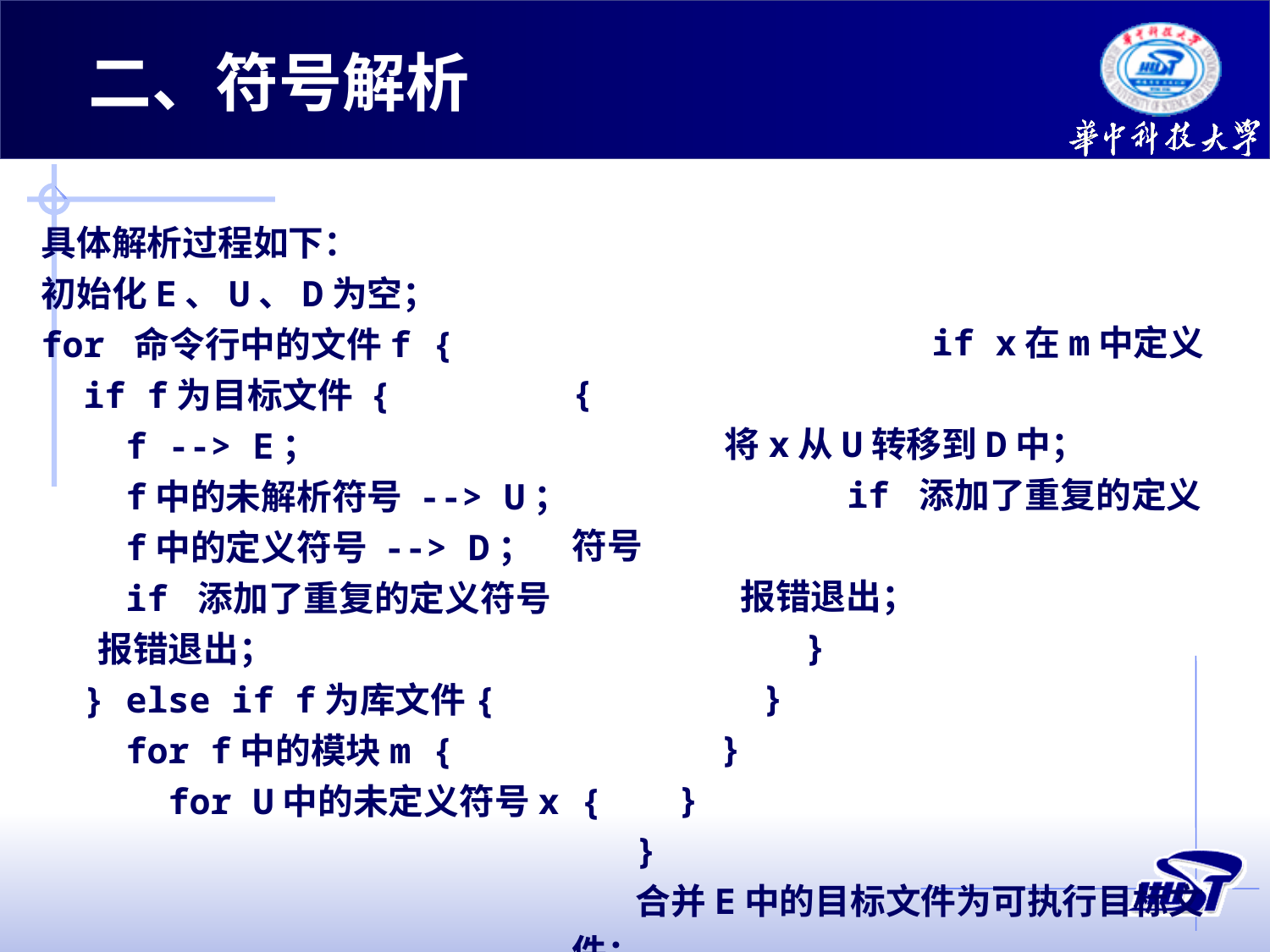

二、符号解析
具体解析过程如下：
初始化E、U、D为空；
for 命令行中的文件f {
  if f为目标文件 {
    f --> E；
    f中的未解析符号 --> U；
    f中的定义符号 --> D；
    if 添加了重复的定义符号
      报错退出；
  } else if f为库文件{
    for f中的模块m {
      for U中的未定义符号x {

              if x在m中定义 {
          将x从U转移到D中；
          if 添加了重复的定义符号
            报错退出；
        }
      }
    }
  }
}
合并E中的目标文件为可执行目标文件；